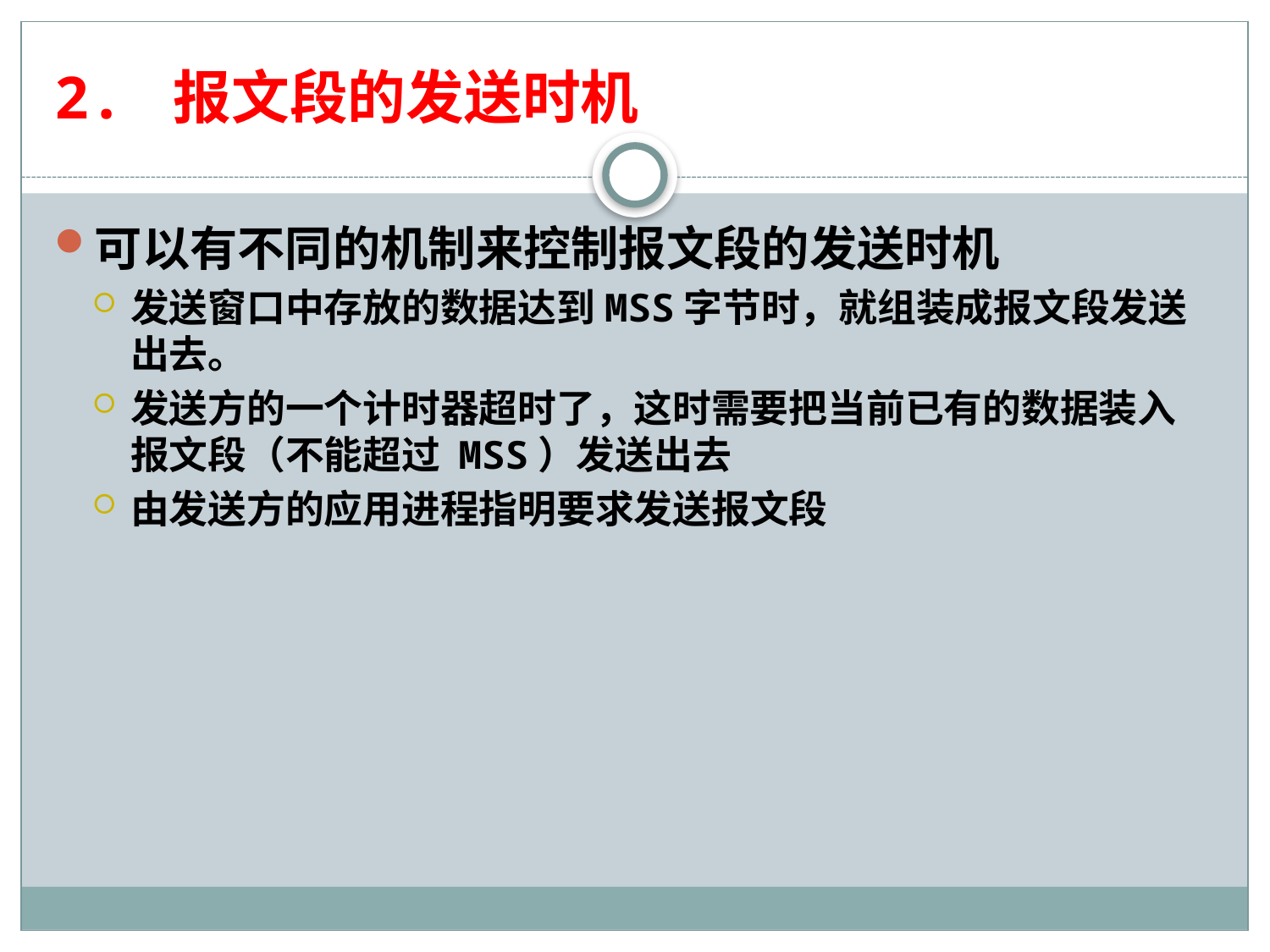

# 2. 报文段的发送时机
可以有不同的机制来控制报文段的发送时机
发送窗口中存放的数据达到MSS字节时，就组装成报文段发送出去。
发送方的一个计时器超时了，这时需要把当前已有的数据装入报文段（不能超过 MSS）发送出去
由发送方的应用进程指明要求发送报文段